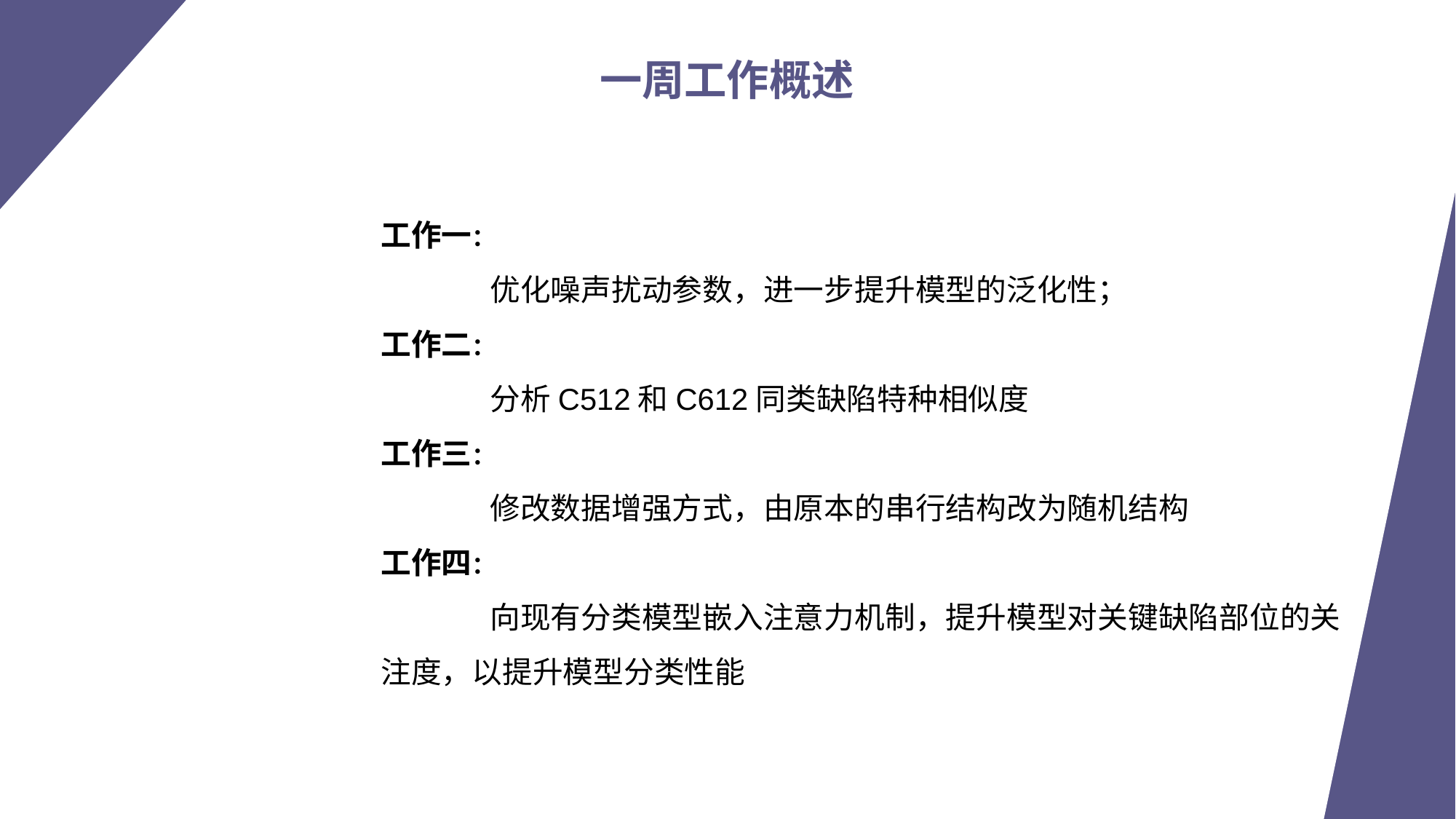

一周工作概述
工作一：
	优化噪声扰动参数，进一步提升模型的泛化性；
工作二：
	分析C512和C612同类缺陷特种相似度
工作三：
	修改数据增强方式，由原本的串行结构改为随机结构
工作四：
	向现有分类模型嵌入注意力机制，提升模型对关键缺陷部位的关注度，以提升模型分类性能